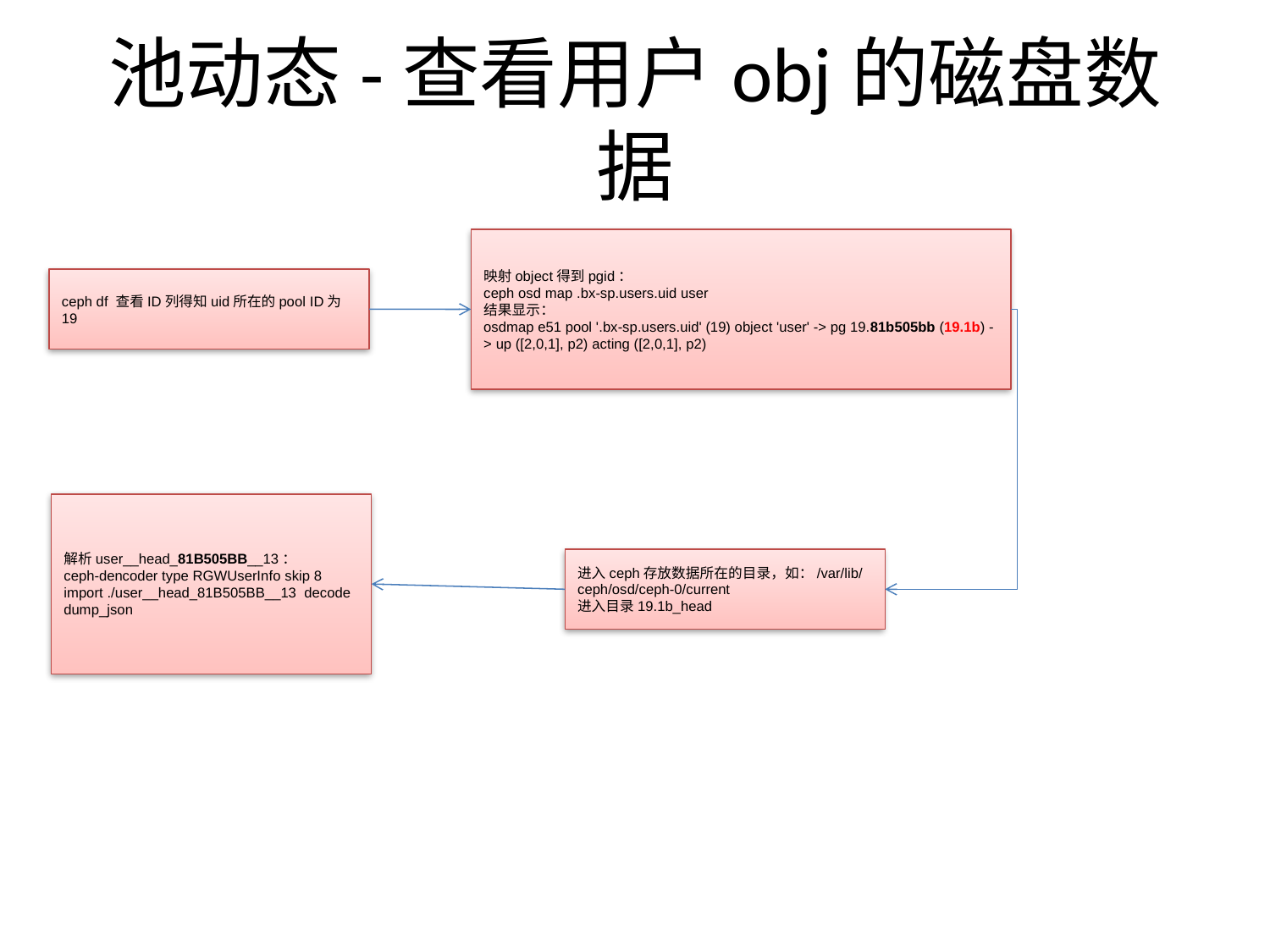

# 池动态-查看用户obj的磁盘数据
映射object得到pgid：
ceph osd map .bx-sp.users.uid user
结果显示：
osdmap e51 pool '.bx-sp.users.uid' (19) object 'user' -> pg 19.81b505bb (19.1b) -> up ([2,0,1], p2) acting ([2,0,1], p2)
ceph df 查看ID列得知uid所在的pool ID为19
解析user__head_81B505BB__13：
ceph-dencoder type RGWUserInfo skip 8  import ./user__head_81B505BB__13  decode dump_json
进入ceph存放数据所在的目录，如：/var/lib/ceph/osd/ceph-0/current
进入目录19.1b_head